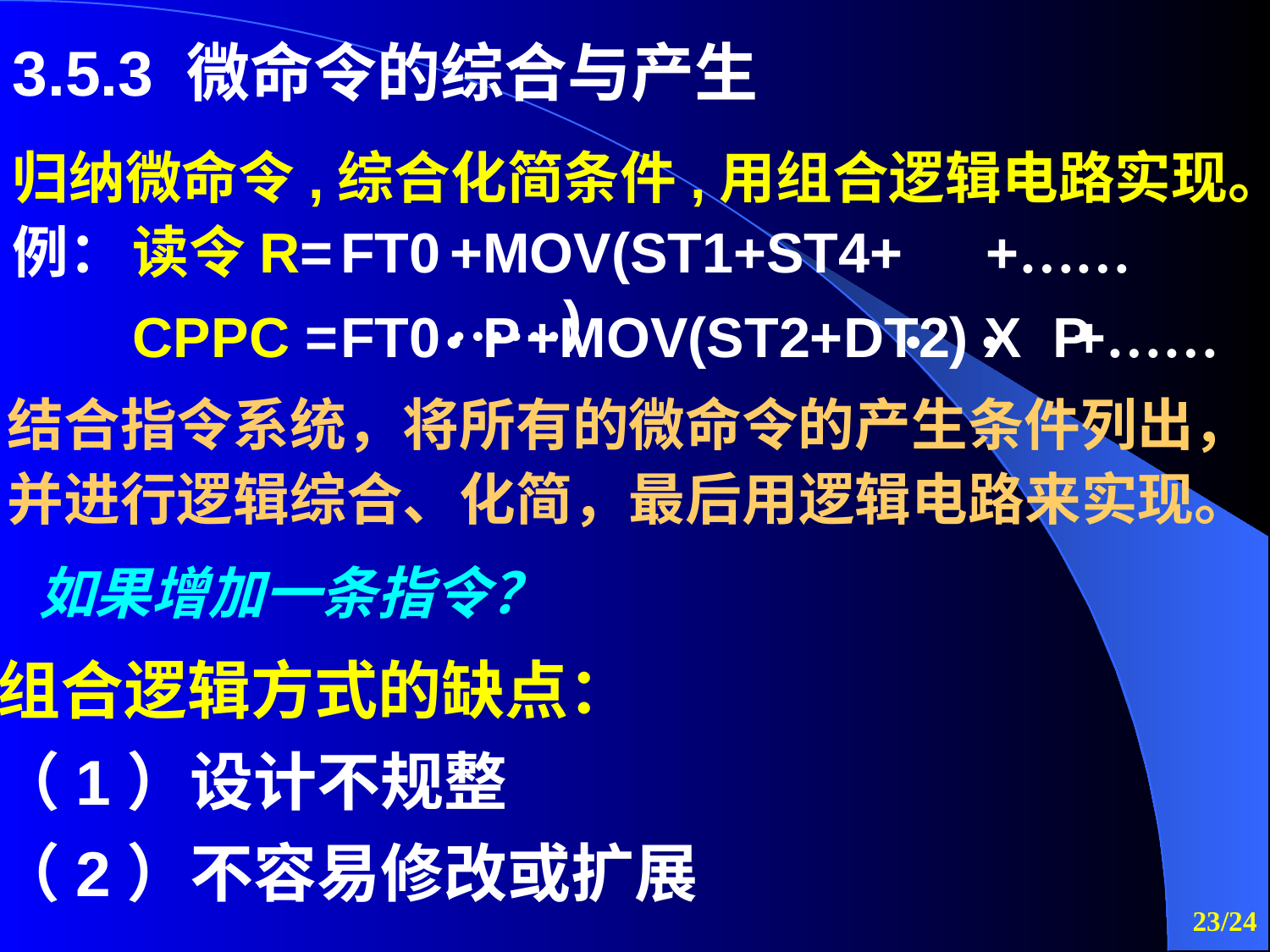

3.5.3 微命令的综合与产生
归纳微命令,综合化简条件,用组合逻辑电路实现。
例：
读令R=
FT0
+MOV(ST1+ST4+……)
+……
CPPC =
FT0
P
+MOV(ST2+DT2) X  P

+……

结合指令系统，将所有的微命令的产生条件列出，并进行逻辑综合、化简，最后用逻辑电路来实现。
如果增加一条指令？
组合逻辑方式的缺点：
（1）设计不规整
（2）不容易修改或扩展
23/24